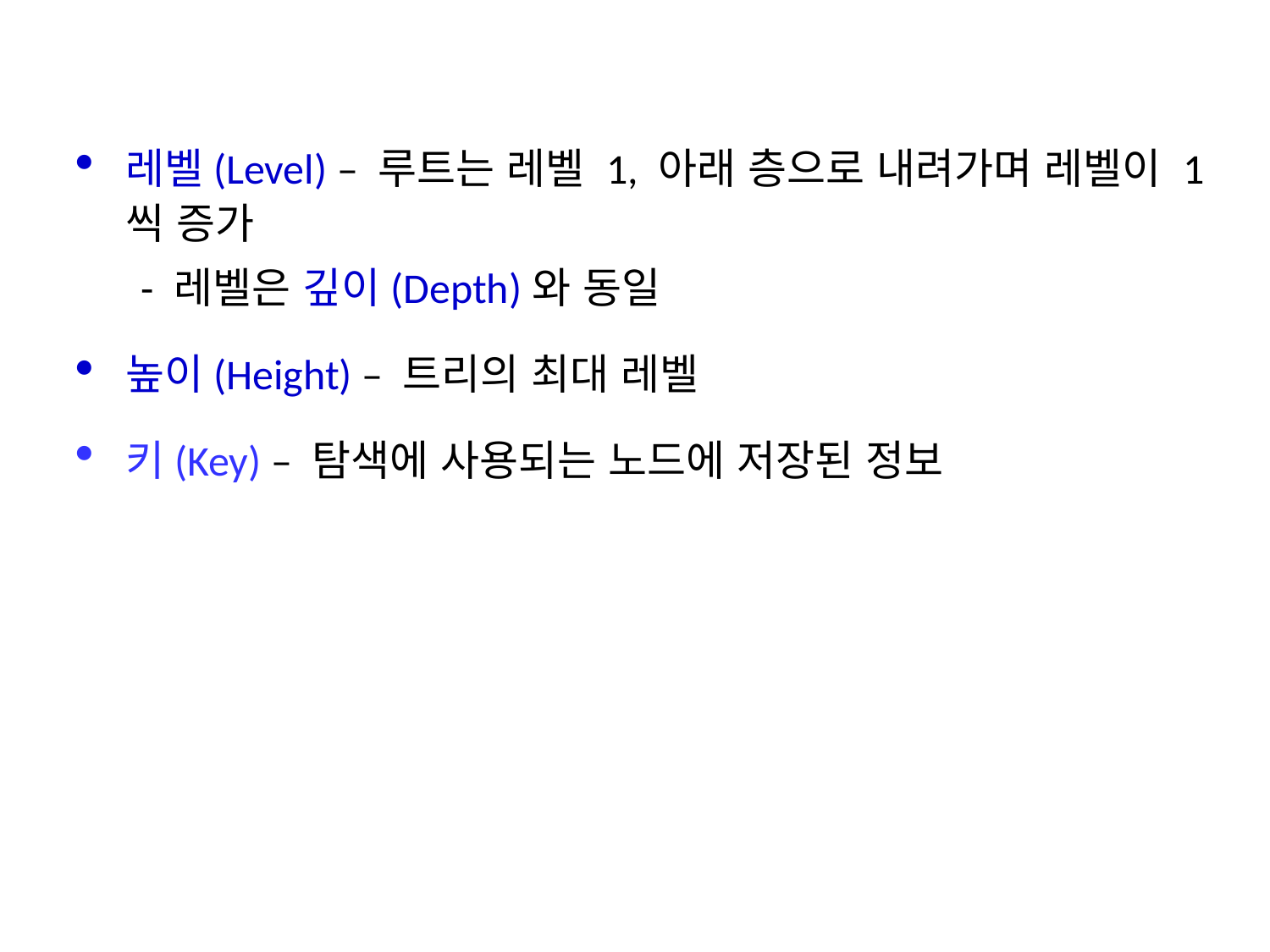

레벨(Level) – 루트는 레벨 1, 아래 층으로 내려가며 레벨이 1씩 증가
- 레벨은 깊이(Depth)와 동일
높이(Height) – 트리의 최대 레벨
키(Key) – 탐색에 사용되는 노드에 저장된 정보